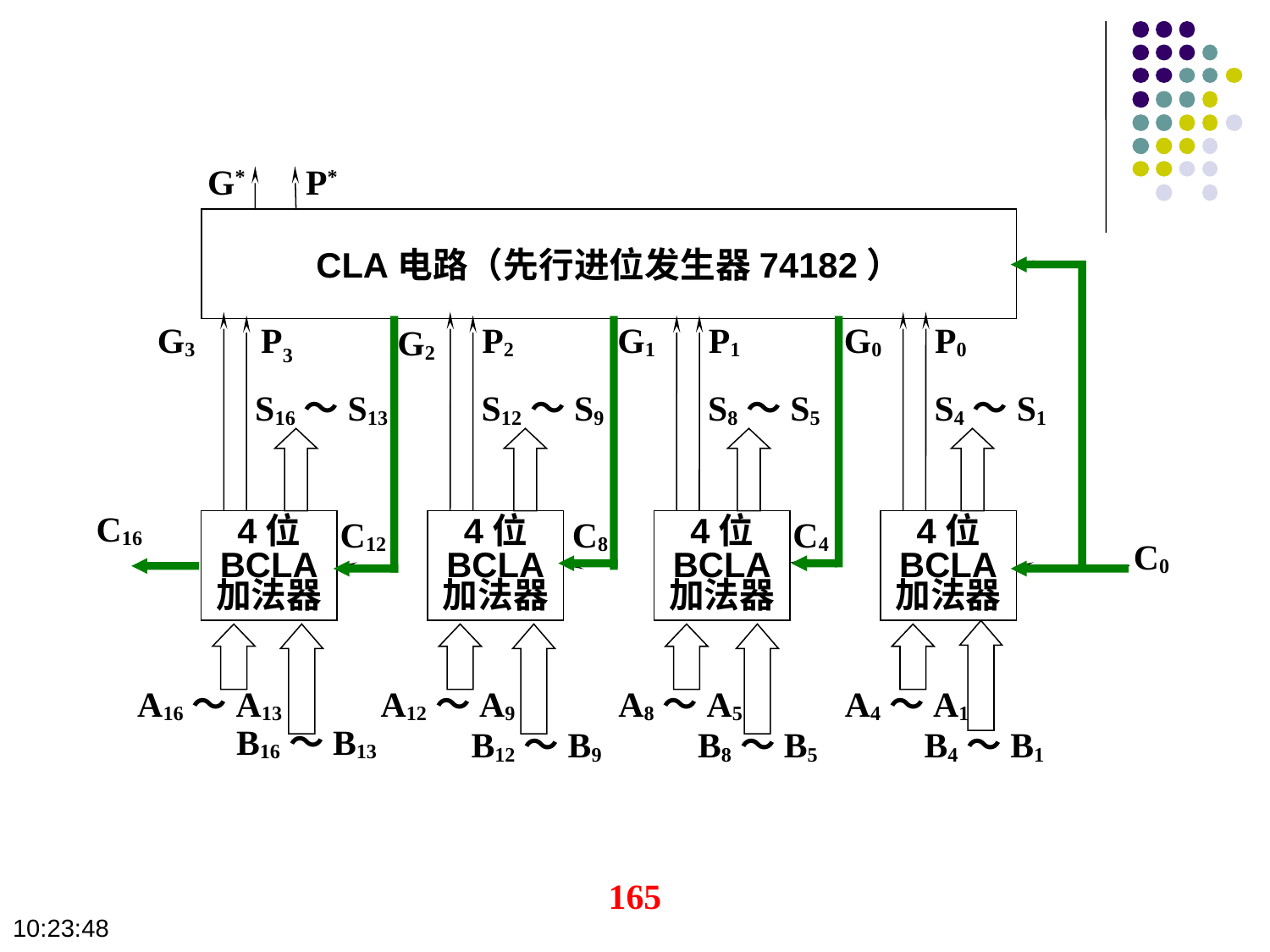

P*
G*

CLA电路（先行进位发生器74182）

G3

P3

P2
G1
P1
G0

P0

G2

S16～S13
S12～S9
S8～S5
S4～S1

C16
C12
C8
C4
4位
BCLA
加法器
4位
BCLA
加法器
4位
BCLA
加法器
4位
BCLA
加法器
C0

A16～A13
A12～A9
A8～A5
A4～A1
B16～B13
B12～B9
B8～B5
B4～B1

165
10:23:48